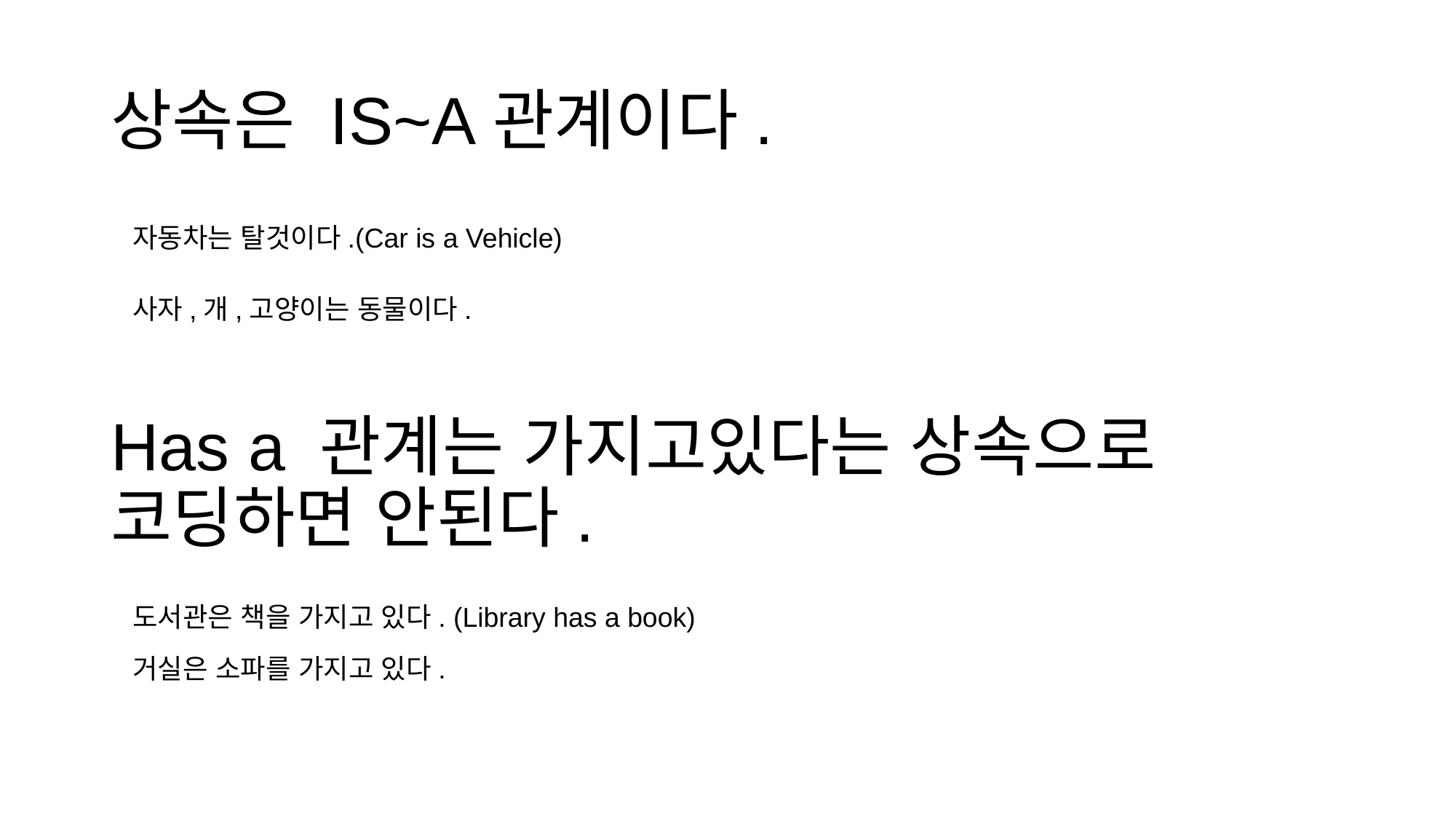

# 상속은 IS~A관계이다.
자동차는 탈것이다.(Car is a Vehicle)
사자,개,고양이는 동물이다.
Has a 관계는 가지고있다는 상속으로 코딩하면 안된다.
도서관은 책을 가지고 있다. (Library has a book)
거실은 소파를 가지고 있다.